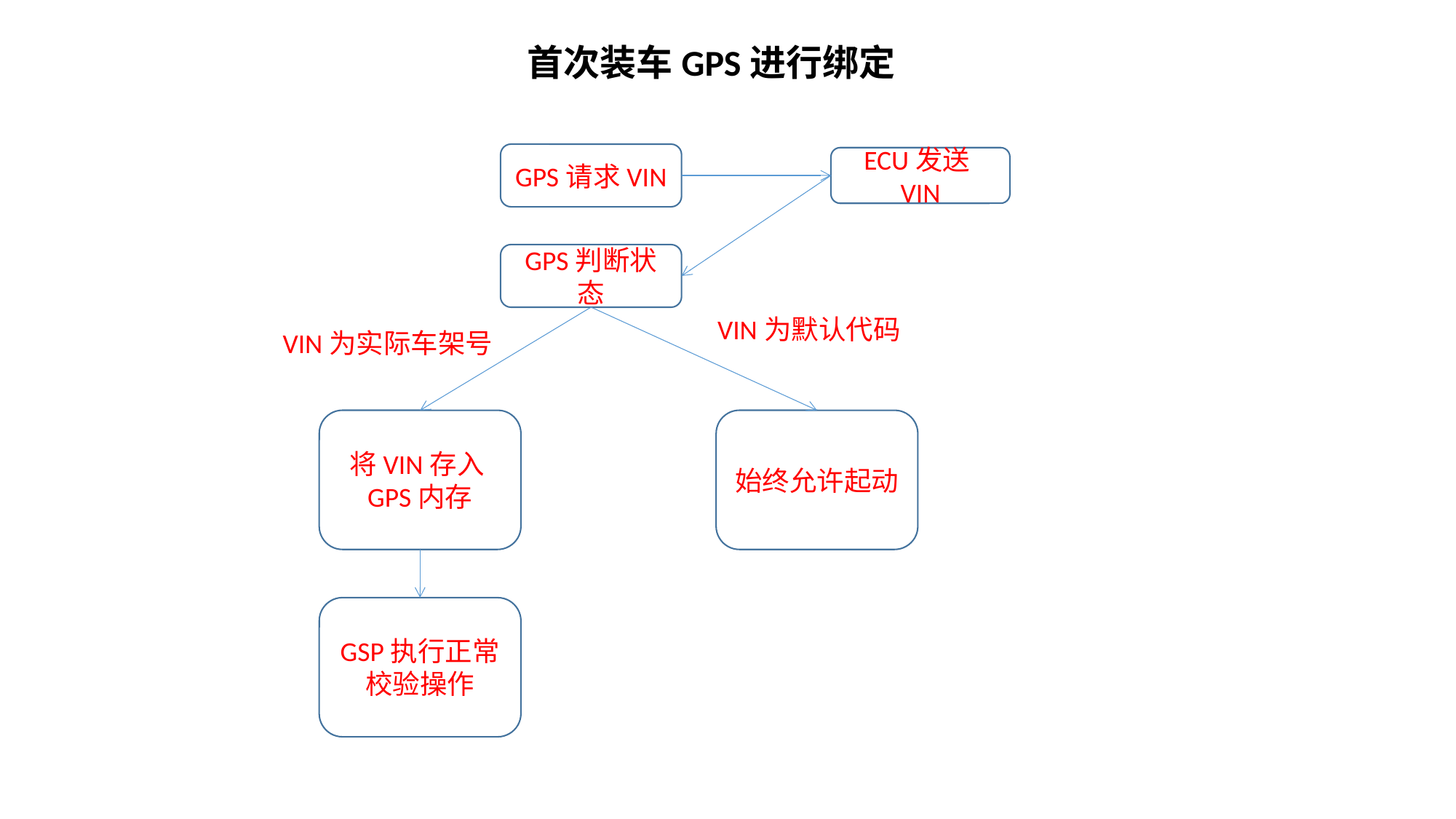

首次装车GPS进行绑定
GPS请求VIN
ECU发送VIN
GPS判断状态
VIN为默认代码
VIN为实际车架号
将VIN存入GPS内存
始终允许起动
GSP执行正常校验操作